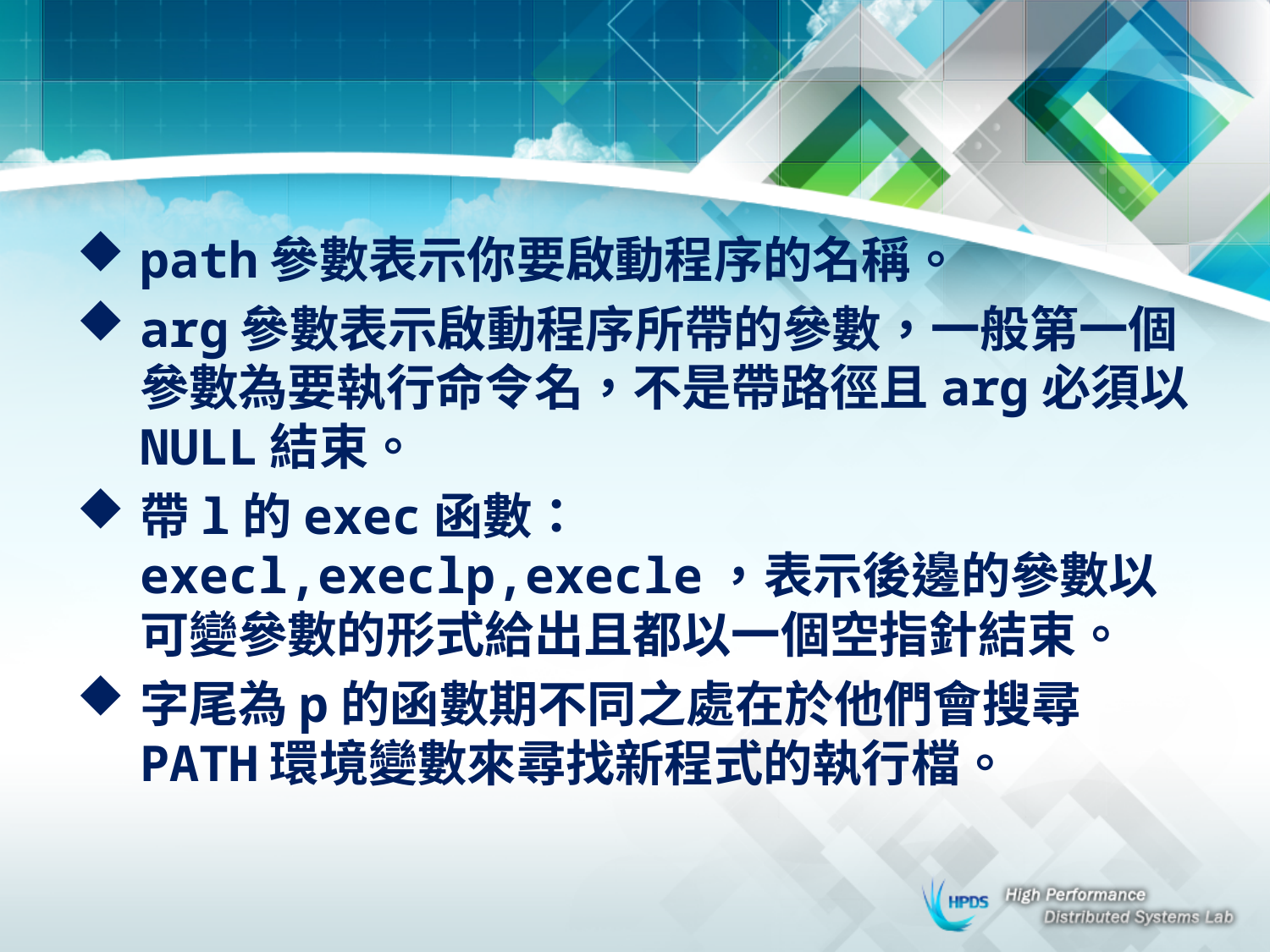

#
path參數表示你要啟動程序的名稱。
arg參數表示啟動程序所帶的參數，一般第一個參數為要執行命令名，不是帶路徑且arg必須以NULL結束。
帶l的exec函數：execl,execlp,execle，表示後邊的參數以可變參數的形式給出且都以一個空指針結束。
字尾為p的函數期不同之處在於他們會搜尋PATH環境變數來尋找新程式的執行檔。